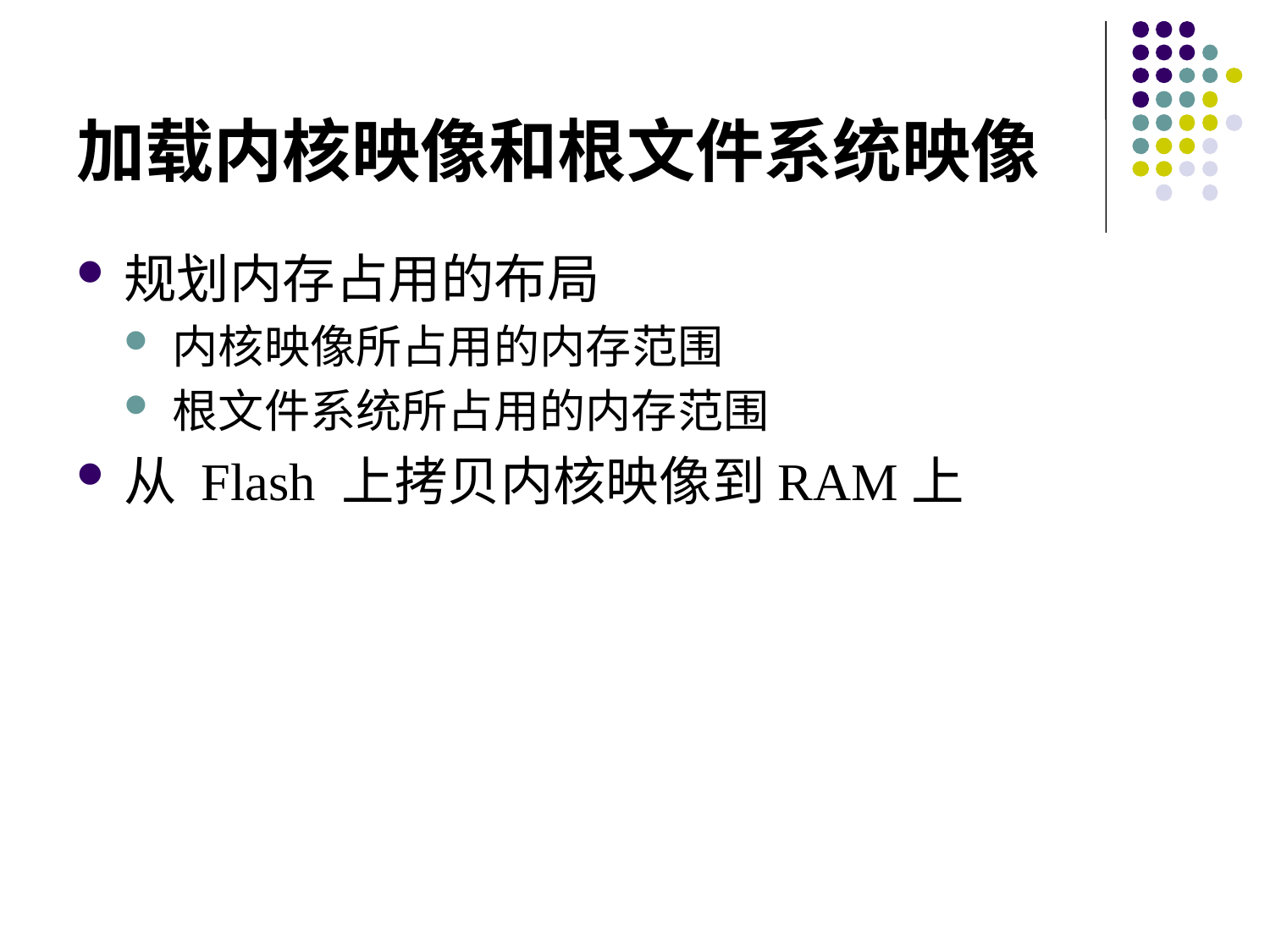

# 加载内核映像和根文件系统映像
规划内存占用的布局
内核映像所占用的内存范围
根文件系统所占用的内存范围
从 Flash 上拷贝内核映像到RAM上